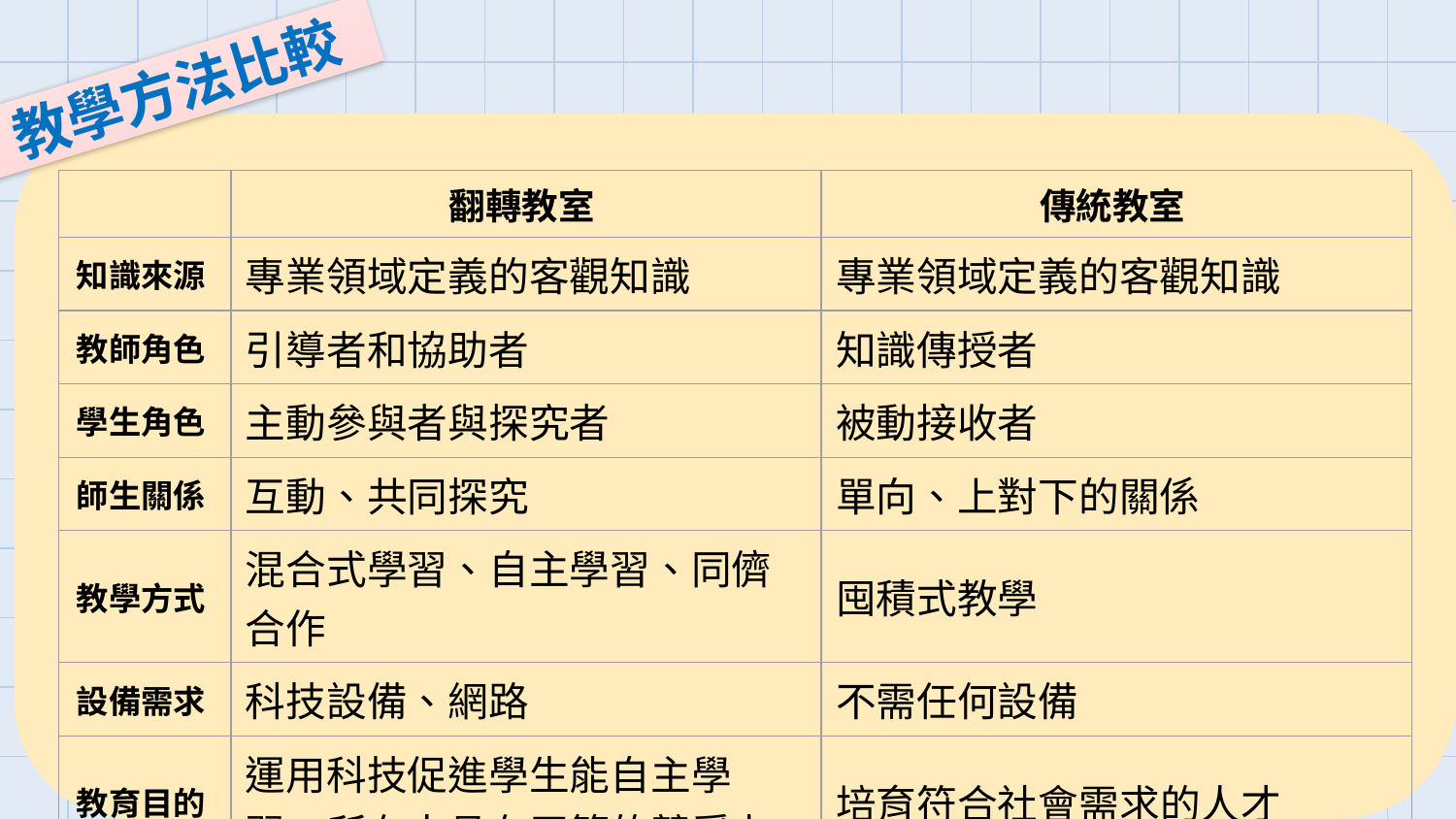

教學方法比較

|  | 翻轉教室 | 傳統教室 |
| --- | --- | --- |
| 知識來源 | 專業領域定義的客觀知識 | 專業領域定義的客觀知識 |
| 教師角色 | 引導者和協助者 | 知識傳授者 |
| 學生角色 | 主動參與者與探究者 | 被動接收者 |
| 師生關係 | 互動、共同探究 | 單向、上對下的關係 |
| 教學方式 | 混合式學習、自主學習、同儕合作 | 囤積式教學 |
| 設備需求 | 科技設備、網路 | 不需任何設備 |
| 教育目的 | 運用科技促進學生能自主學習，所有人具有平等的競爭力 | 培育符合社會需求的人才 |